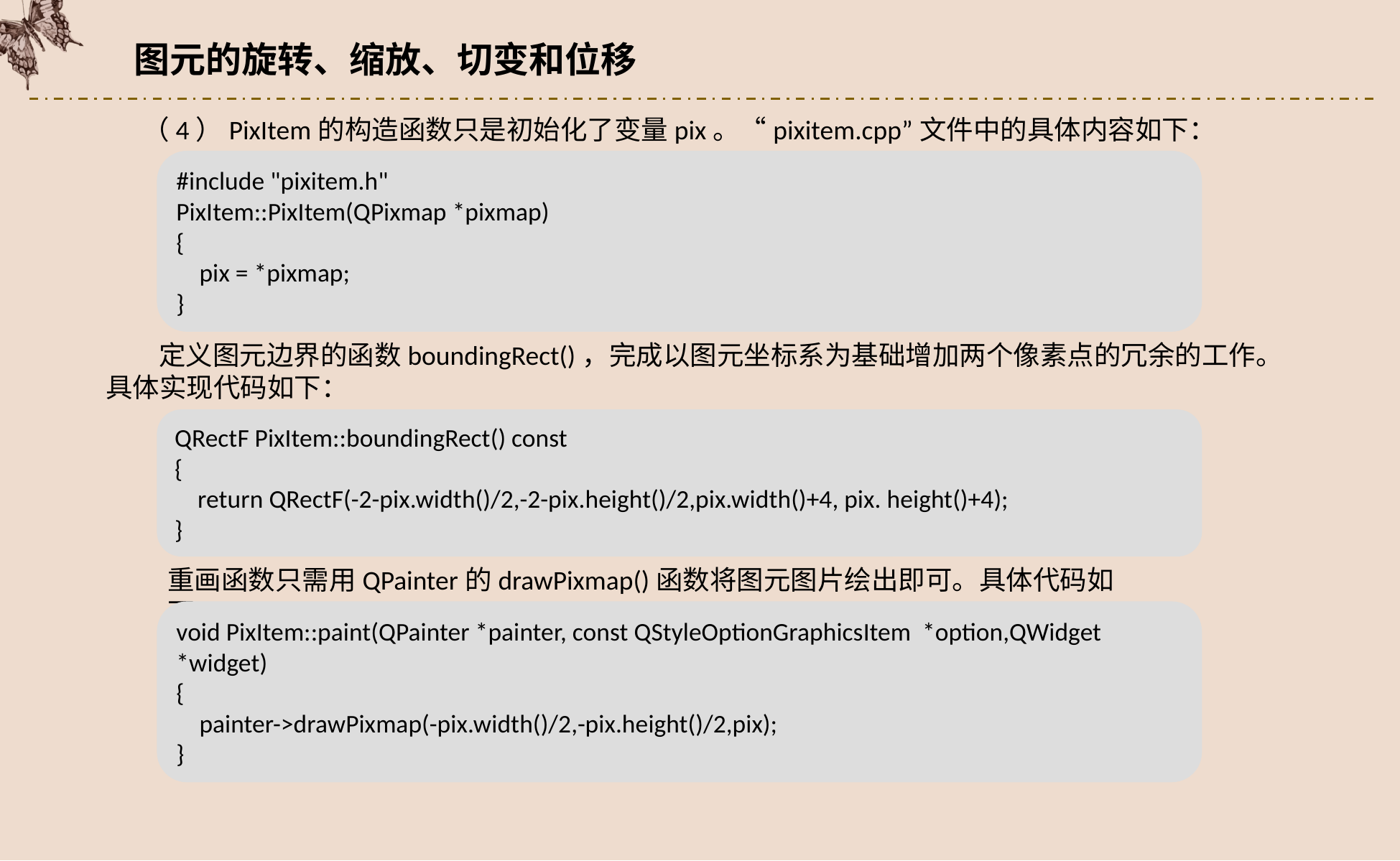

图元的旋转、缩放、切变和位移
（4）PixItem的构造函数只是初始化了变量pix。“pixitem.cpp”文件中的具体内容如下：
#include "pixitem.h"
PixItem::PixItem(QPixmap *pixmap)
{
    pix = *pixmap;
}
定义图元边界的函数boundingRect()，完成以图元坐标系为基础增加两个像素点的冗余的工作。具体实现代码如下：
QRectF PixItem::boundingRect() const
{
    return QRectF(-2-pix.width()/2,-2-pix.height()/2,pix.width()+4, pix. height()+4);
}
重画函数只需用QPainter的drawPixmap()函数将图元图片绘出即可。具体代码如下：
void PixItem::paint(QPainter *painter, const QStyleOptionGraphicsItem  *option,QWidget *widget)
{
    painter->drawPixmap(-pix.width()/2,-pix.height()/2,pix);
}